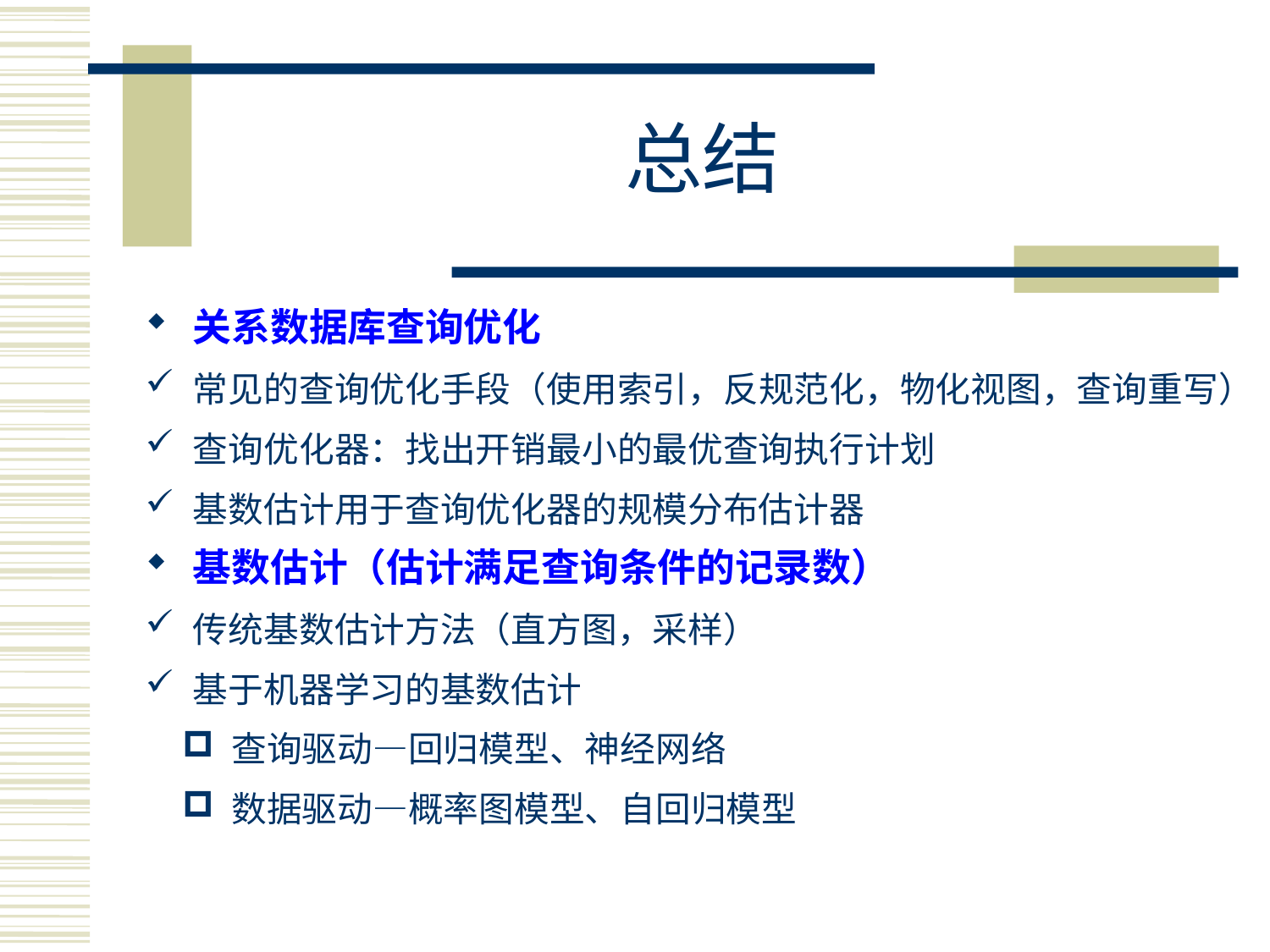

# 总结
关系数据库查询优化
常见的查询优化手段（使用索引，反规范化，物化视图，查询重写）
查询优化器：找出开销最小的最优查询执行计划
基数估计用于查询优化器的规模分布估计器
基数估计（估计满足查询条件的记录数）
传统基数估计方法（直方图，采样）
基于机器学习的基数估计
 查询驱动—回归模型、神经网络
 数据驱动—概率图模型、自回归模型